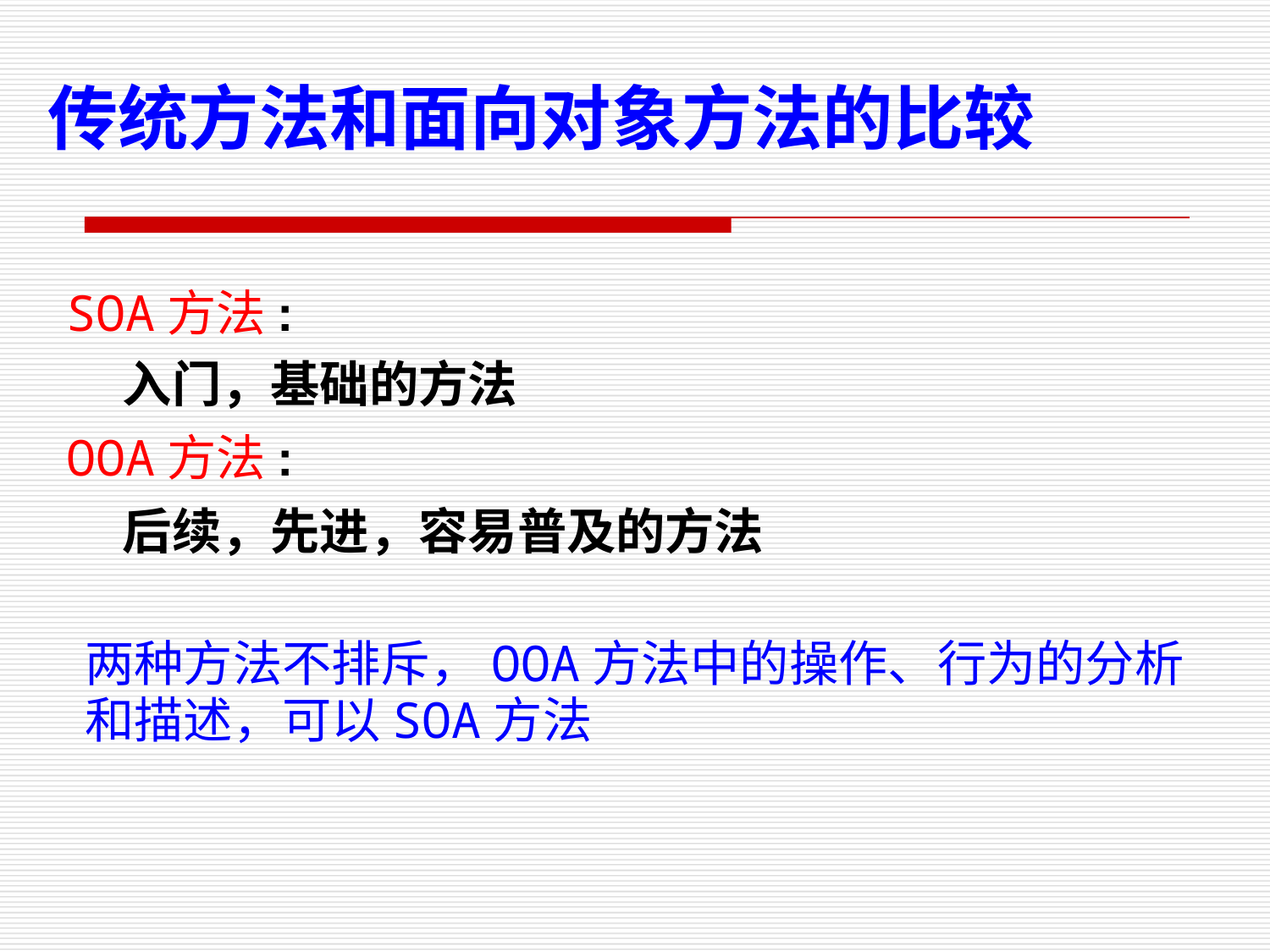

传统方法和面向对象方法的比较
SOA方法:
    入门，基础的方法
OOA方法:
    后续，先进，容易普及的方法
两种方法不排斥，OOA方法中的操作、行为的分析和描述，可以SOA方法